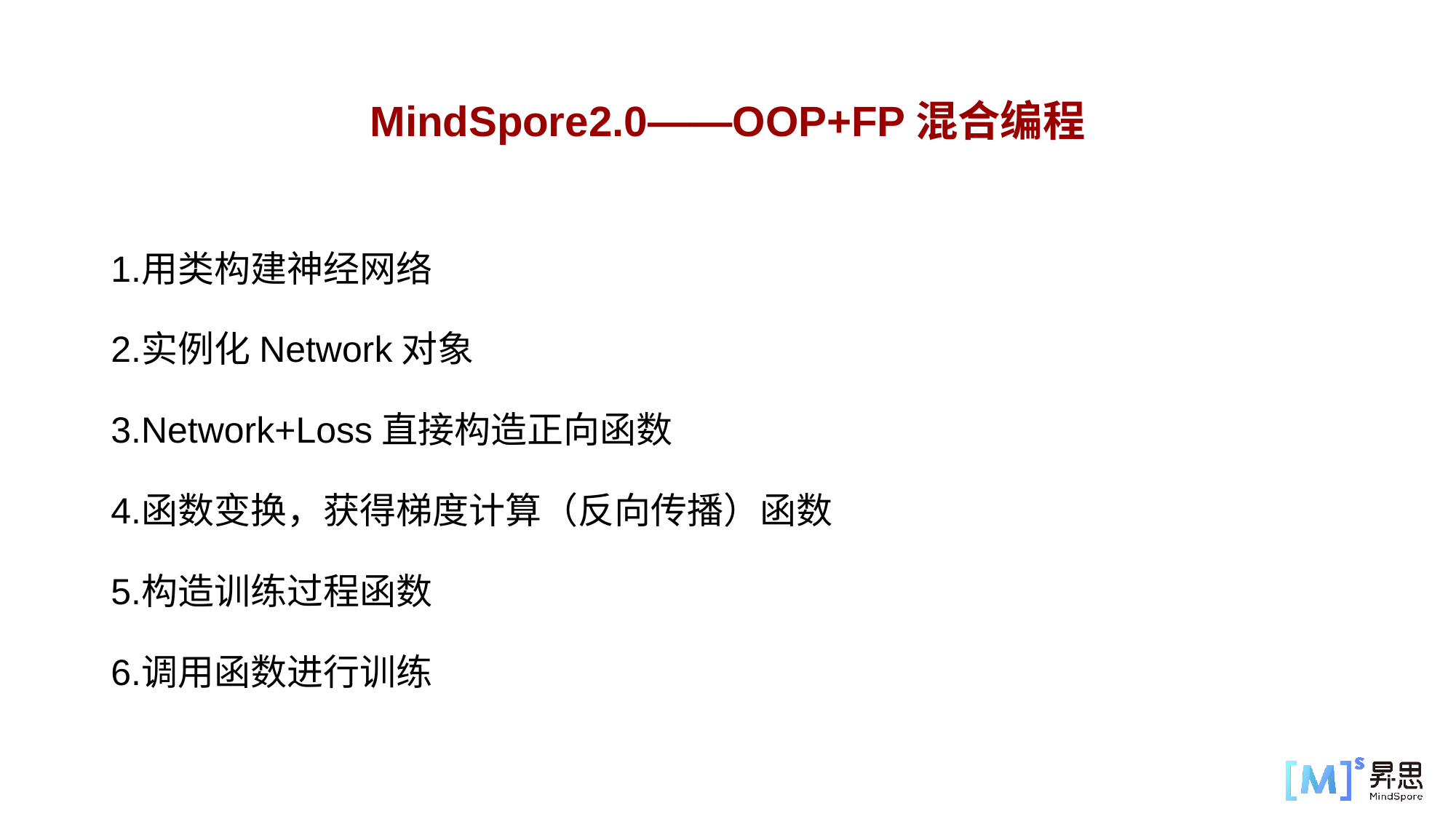

# MindSpore2.0——OOP+FP混合编程
用类构建神经网络
实例化Network对象
Network+Loss直接构造正向函数
函数变换，获得梯度计算（反向传播）函数
构造训练过程函数
调用函数进行训练